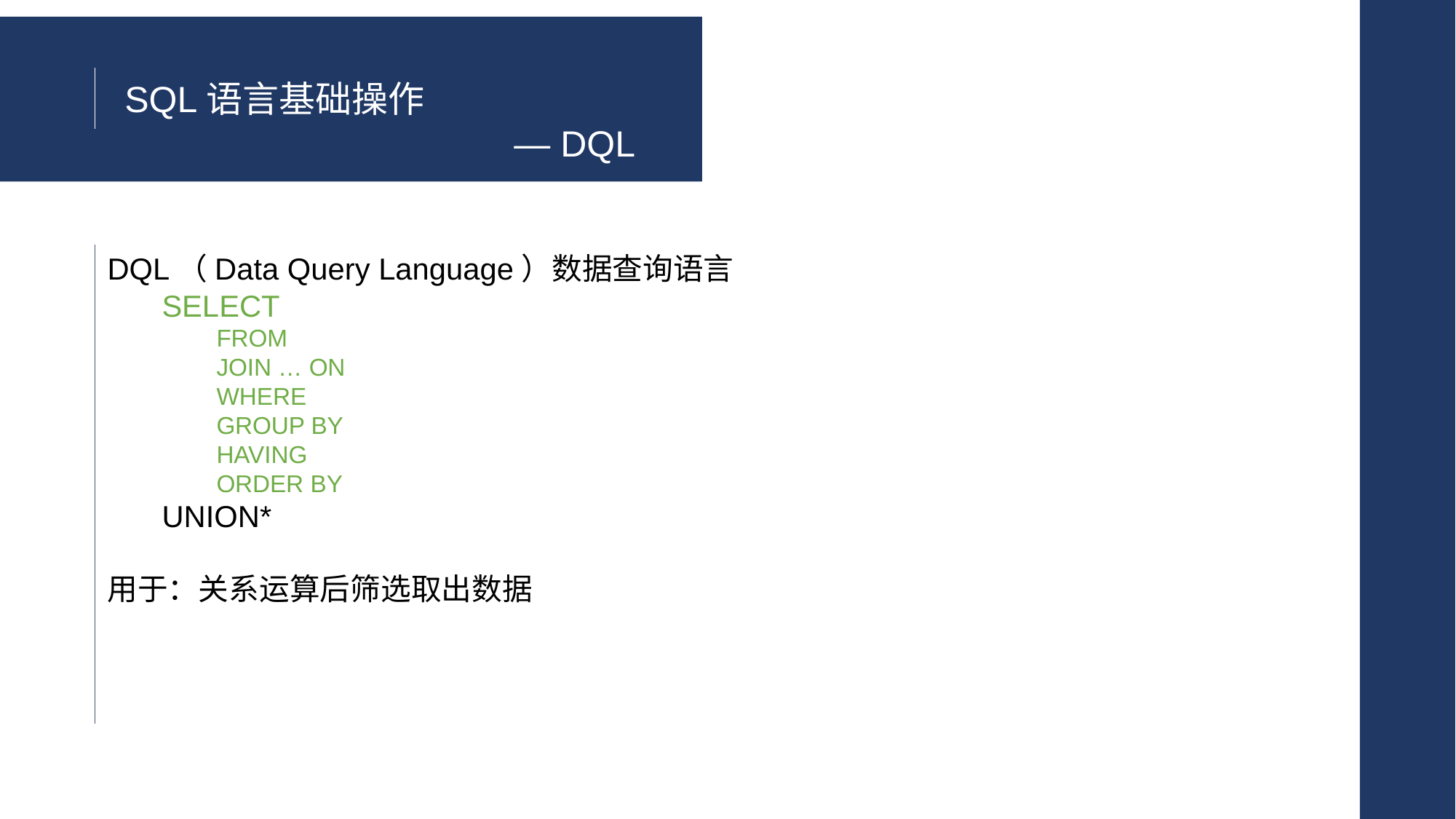

SQL语言基础操作
— DQL
DQL（Data Query Language）数据查询语言
SELECT
FROM
JOIN … ON
WHERE
GROUP BY
HAVING
ORDER BY
UNION*

用于：关系运算后筛选取出数据